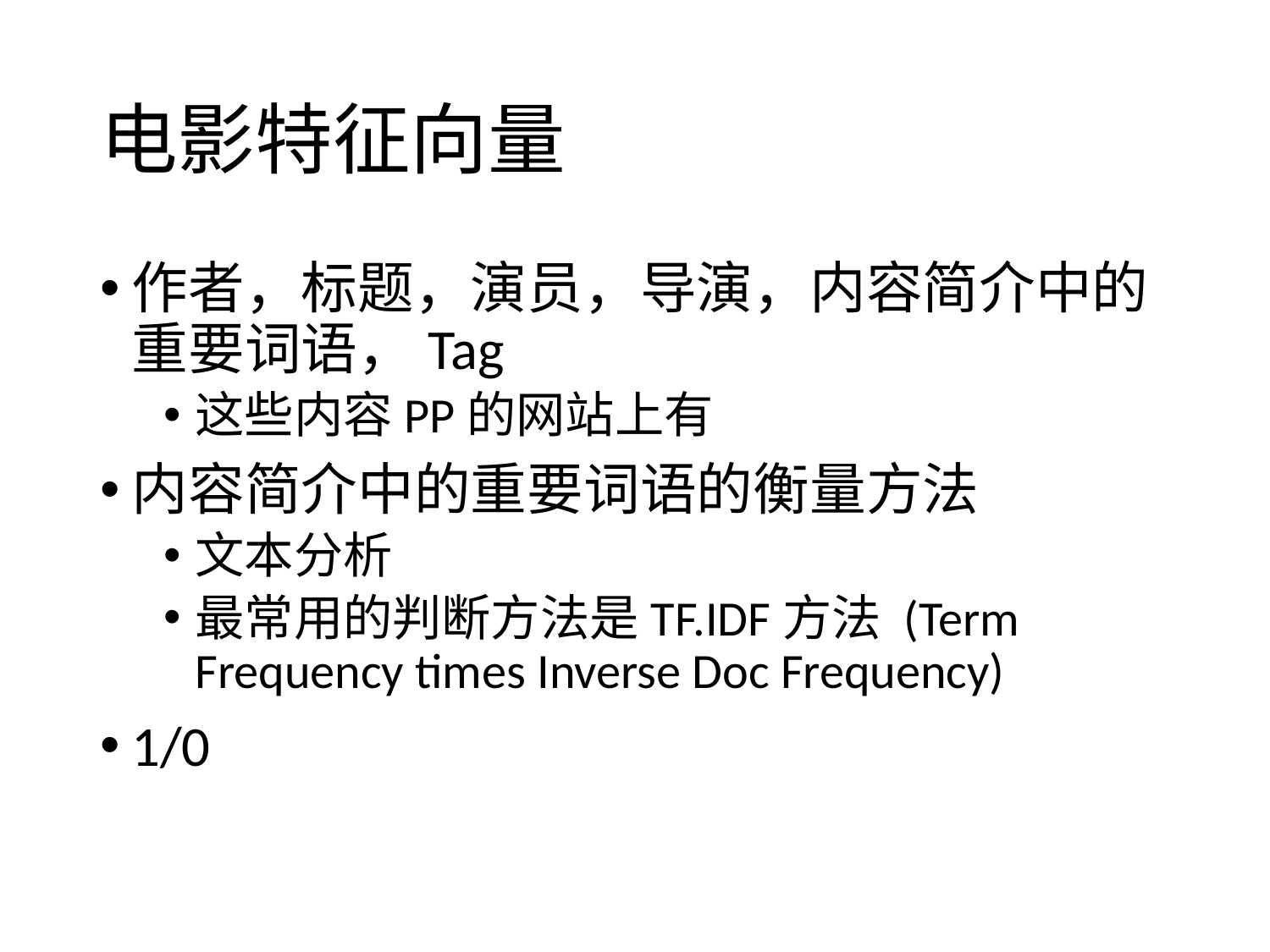

# 电影特征向量
作者，标题，演员，导演，内容简介中的重要词语，Tag
这些内容PP的网站上有
内容简介中的重要词语的衡量方法
文本分析
最常用的判断方法是TF.IDF方法 (Term Frequency times Inverse Doc Frequency)
1/0